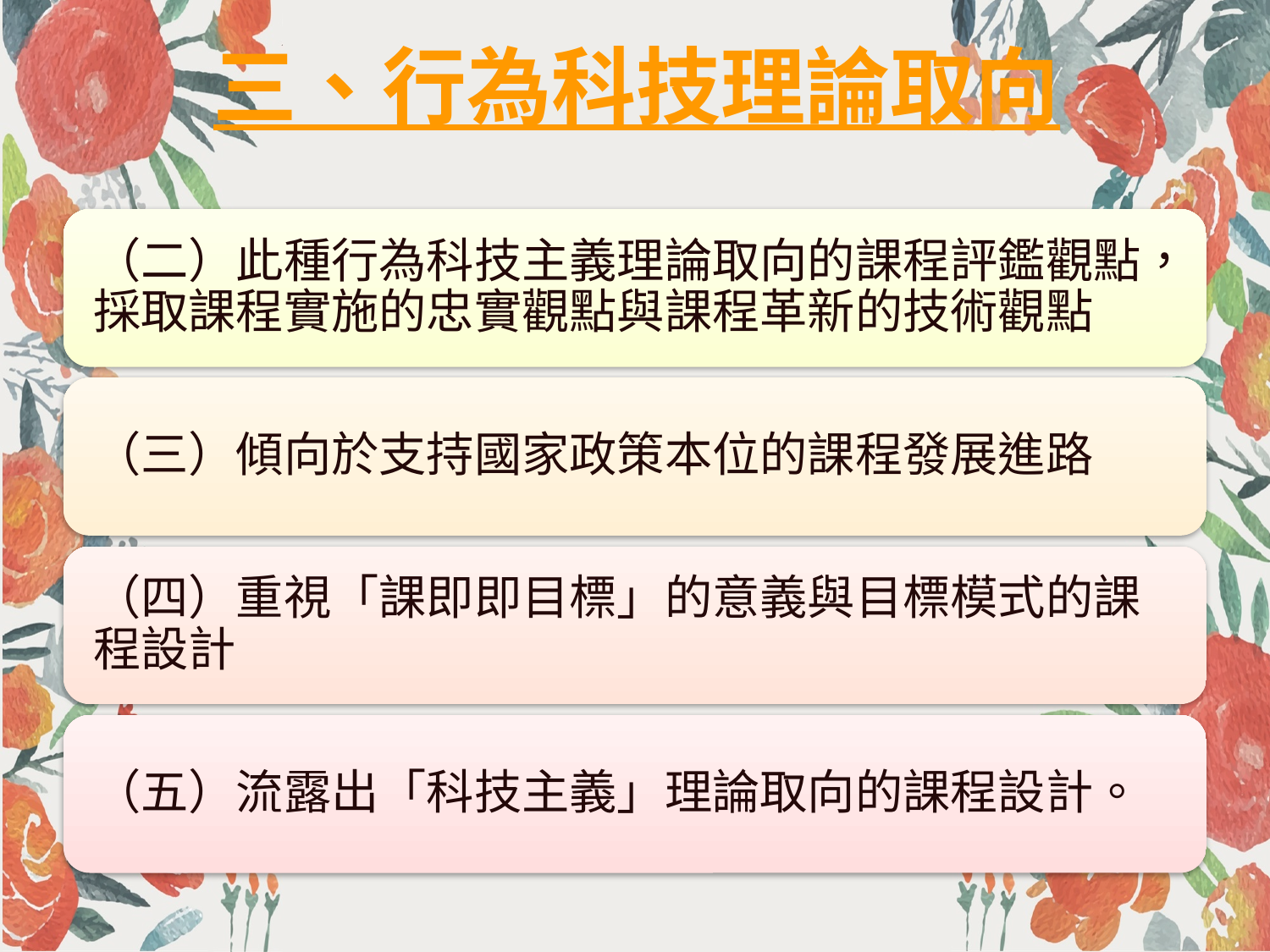

# 三、行為科技理論取向
（二）此種行為科技主義理論取向的課程評鑑觀點，採取課程實施的忠實觀點與課程革新的技術觀點
（三）傾向於支持國家政策本位的課程發展進路
（四）重視「課即即目標」的意義與目標模式的課程設計
（五）流露出「科技主義」理論取向的課程設計。